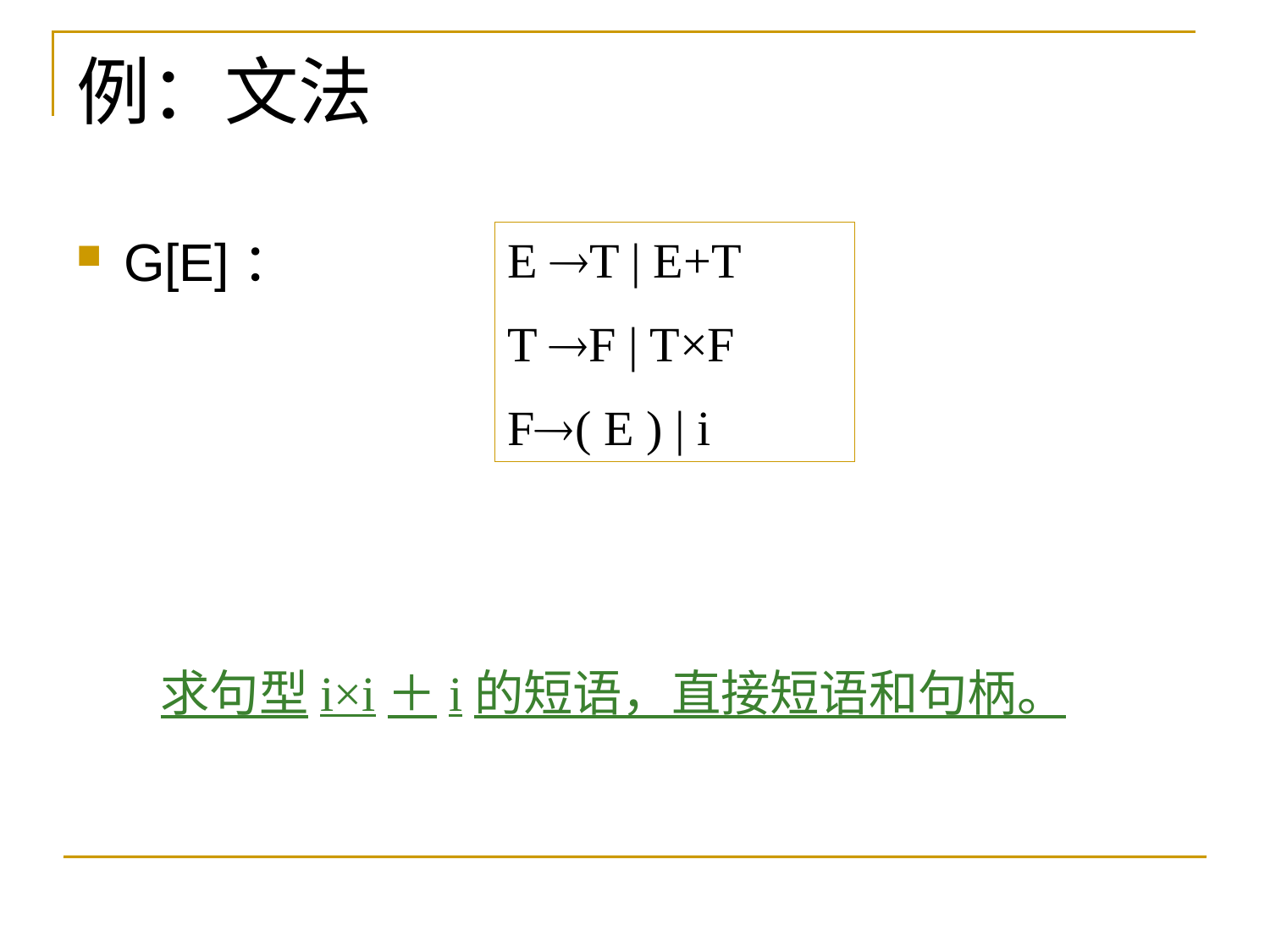

# 例：文法
G[E]：
E →T | E+T
T →F | T×F
F→( E ) | i
求句型i×i＋i的短语，直接短语和句柄。
7